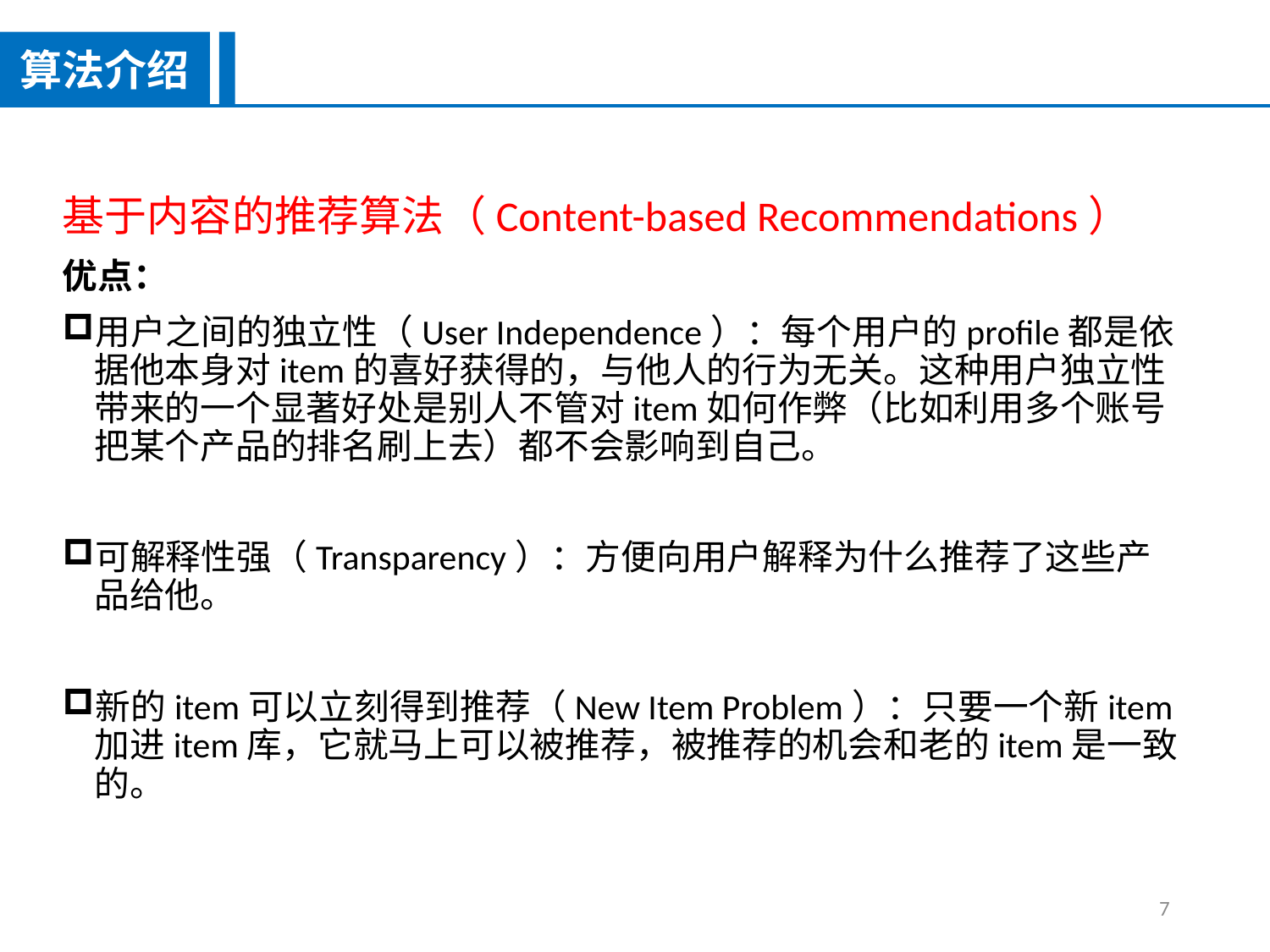

算法介绍

基于内容的推荐算法（Content-based Recommendations）
优点：
用户之间的独立性（User Independence）：每个用户的profile都是依据他本身对item的喜好获得的，与他人的行为无关。这种用户独立性带来的一个显著好处是别人不管对item如何作弊（比如利用多个账号把某个产品的排名刷上去）都不会影响到自己。

可解释性强（Transparency）：方便向用户解释为什么推荐了这些产品给他。

新的item可以立刻得到推荐（New Item Problem）：只要一个新item加进item库，它就马上可以被推荐，被推荐的机会和老的item是一致的。

7